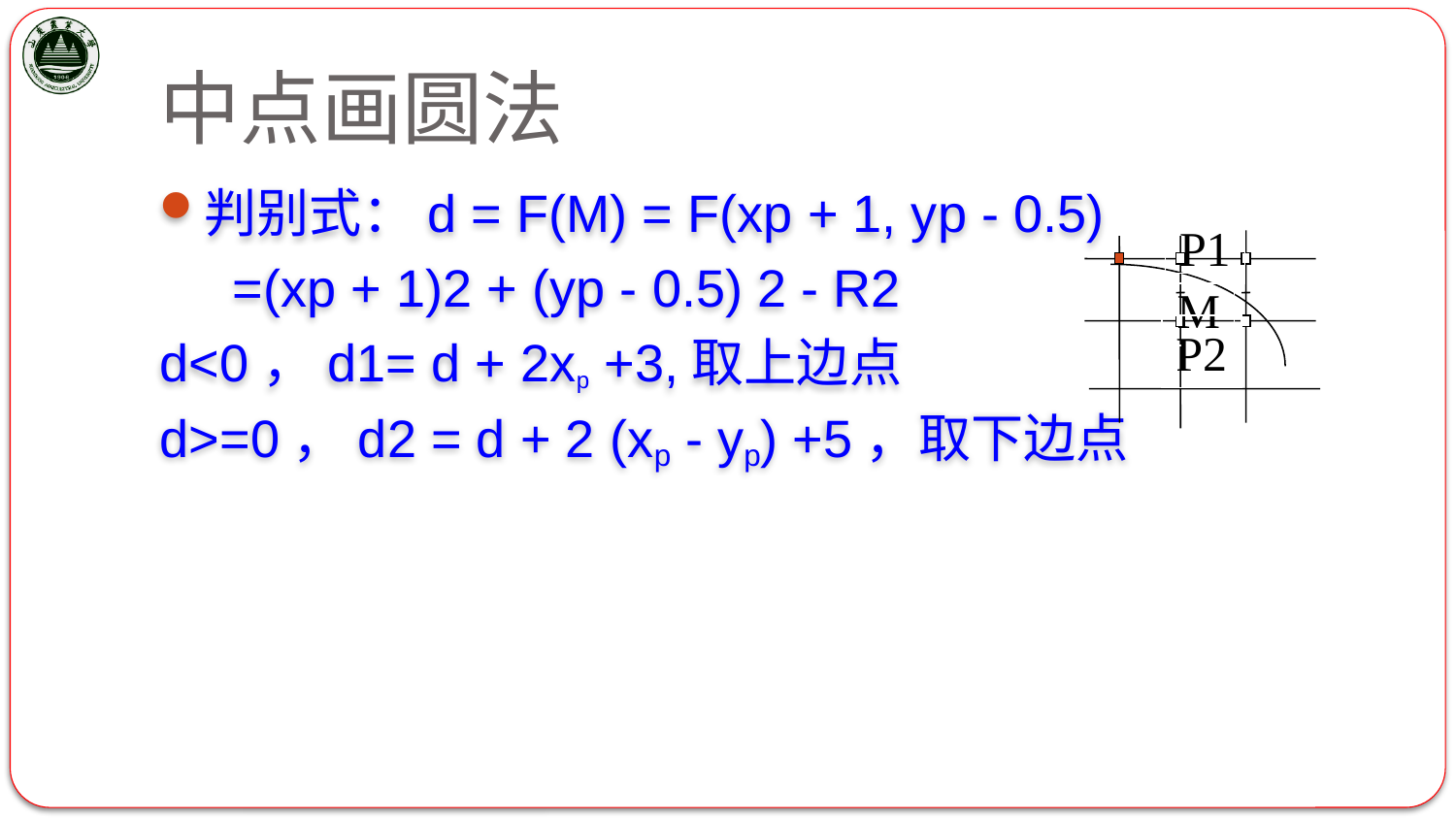

# 中点画圆法
判别式：d = F(M) = F(xp + 1, yp - 0.5)
     =(xp + 1)2 + (yp - 0.5) 2 - R2
d<0，d1= d + 2xp +3,取上边点
d>=0，d2 = d + 2 (xp - yp) +5，取下边点

P1

M

P2